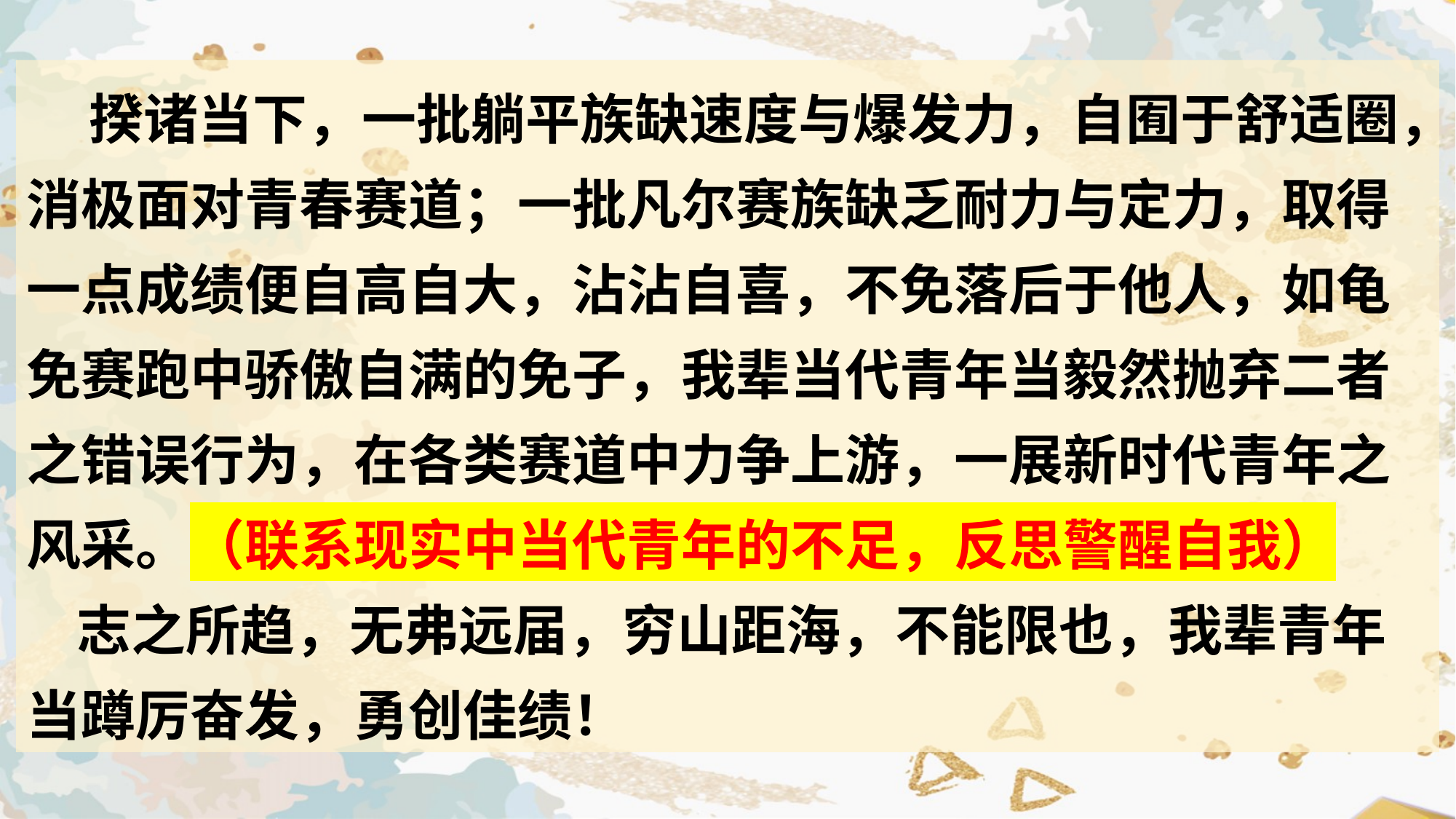

揆诸当下，一批躺平族缺速度与爆发力，自囿于舒适圈，消极面对青春赛道；一批凡尔赛族缺乏耐力与定力，取得一点成绩便自高自大，沾沾自喜，不免落后于他人，如龟免赛跑中骄傲自满的免子，我辈当代青年当毅然抛弃二者之错误行为，在各类赛道中力争上游，一展新时代青年之风采。（联系现实中当代青年的不足，反思警醒自我）
   志之所趋，无弗远届，穷山距海，不能限也，我辈青年当蹲厉奋发，勇创佳绩！